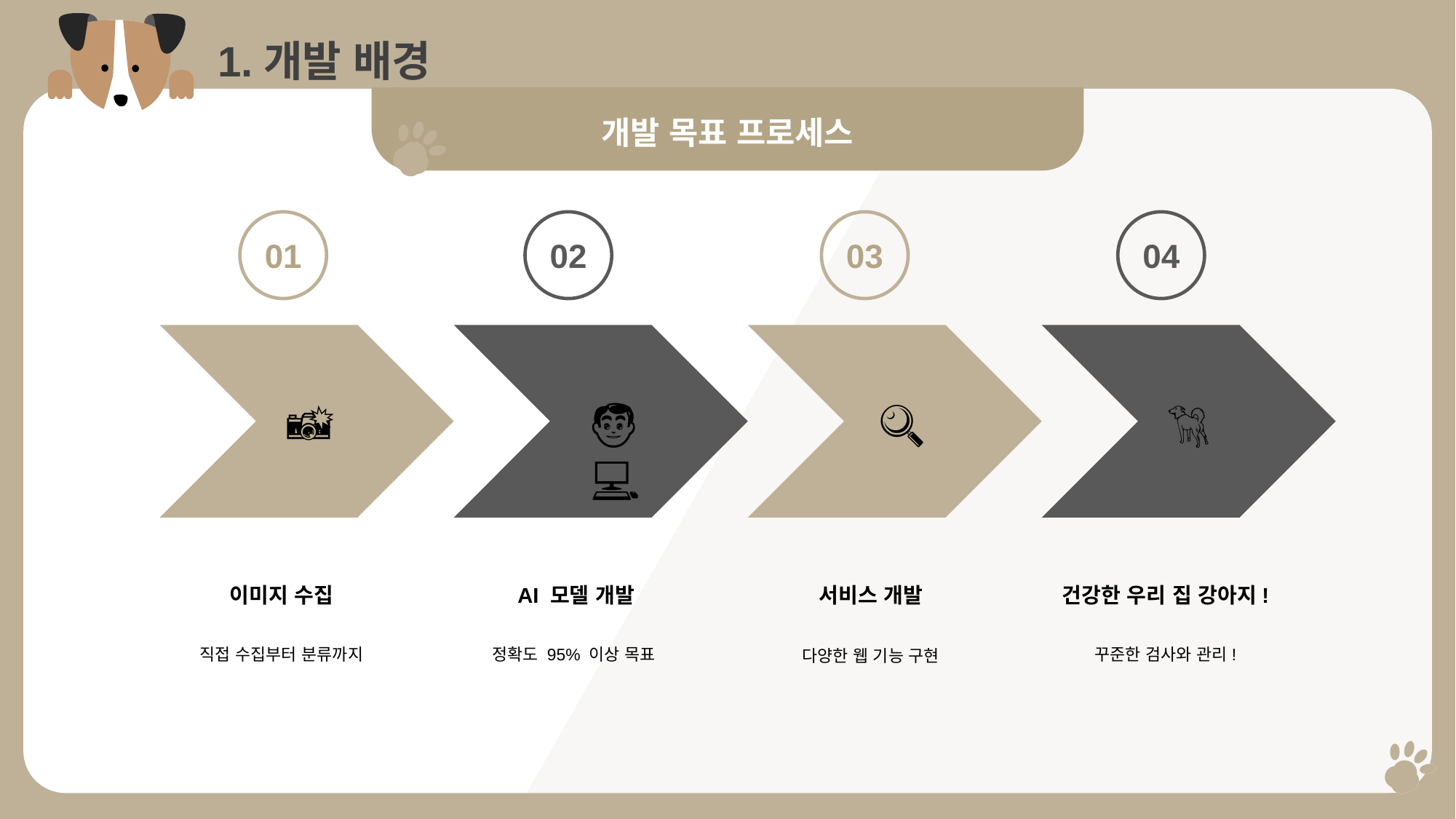

1.개발 배경

개발 목표 프로세스

03

🔍︎
서비스 개발

다양한 웹 기능 구현
01

📸
이미지 수집

직접 수집부터 분류까지
02

👨‍💻
AI 모델 개발

정확도 95% 이상 목표
04

🐕
건강한 우리 집 강아지!

꾸준한 검사와 관리!